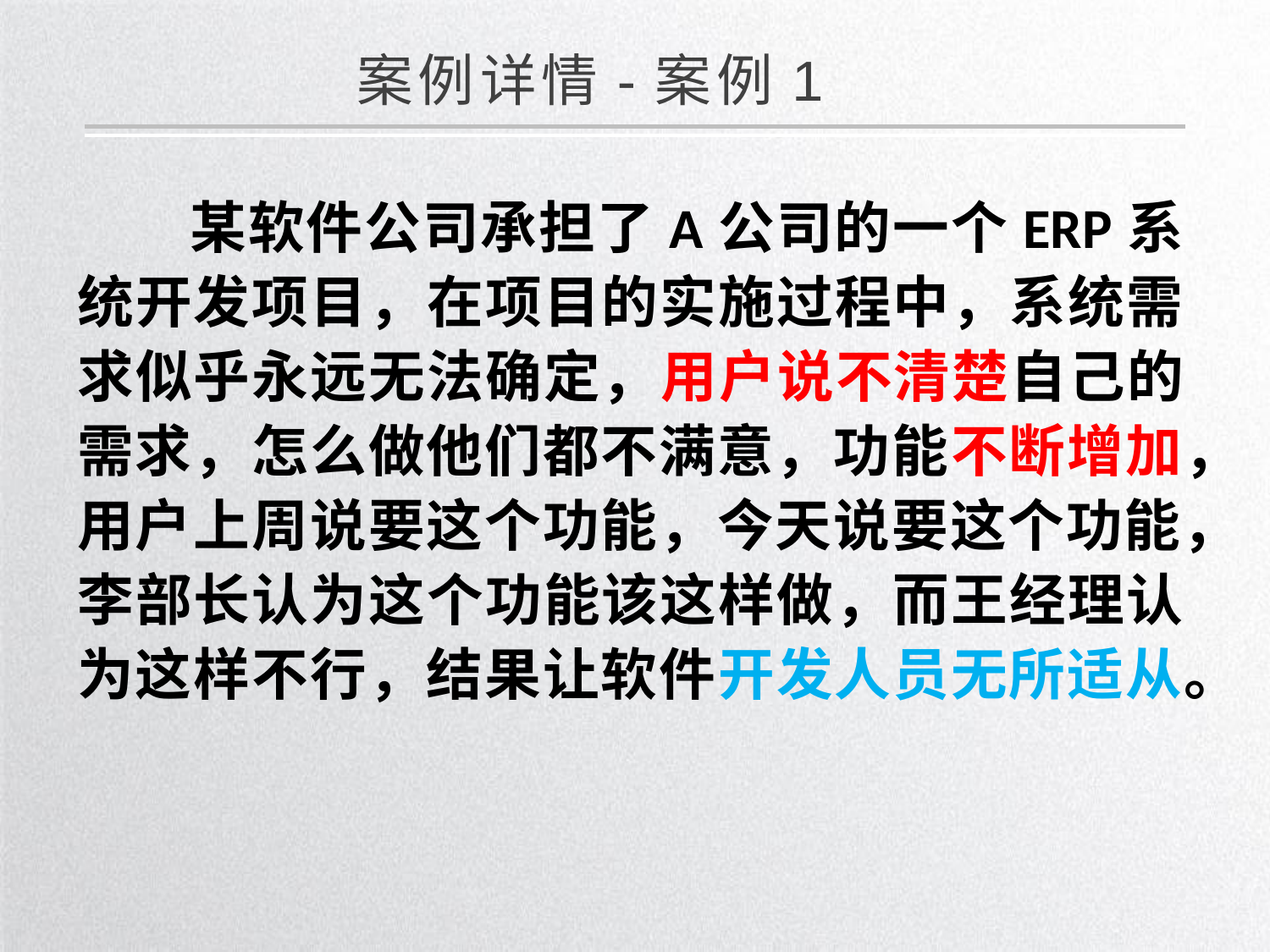

案例详情-案例1
         某软件公司承担了A公司的一个ERP系统开发项目，在项目的实施过程中，系统需求似乎永远无法确定，用户说不清楚自己的需求，怎么做他们都不满意，功能不断增加，用户上周说要这个功能，今天说要这个功能，李部长认为这个功能该这样做，而王经理认为这样不行，结果让软件开发人员无所适从。